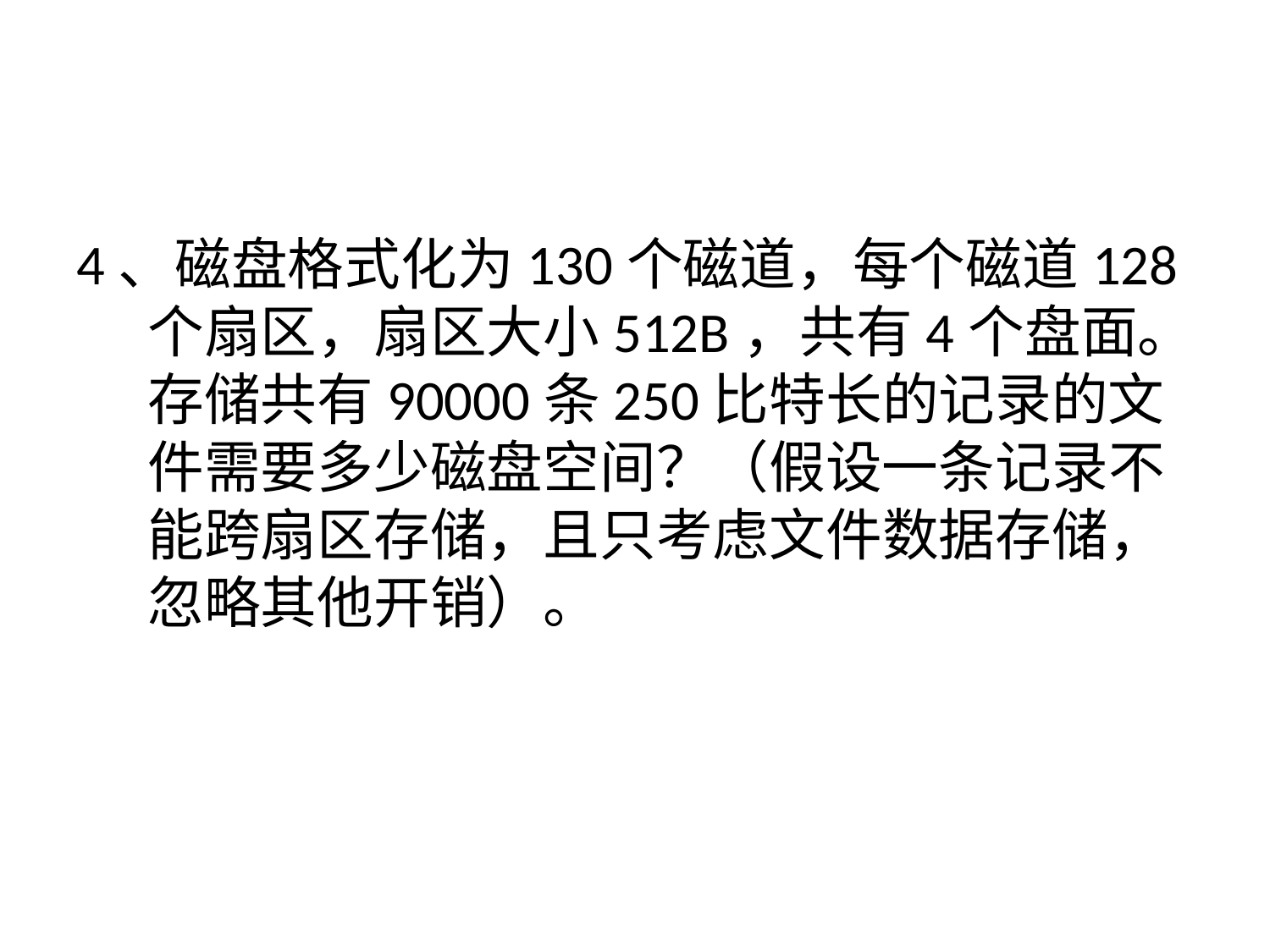

#
4、磁盘格式化为130个磁道，每个磁道128个扇区，扇区大小512B，共有4个盘面。存储共有90000条250比特长的记录的文件需要多少磁盘空间？（假设一条记录不能跨扇区存储，且只考虑文件数据存储，忽略其他开销）。